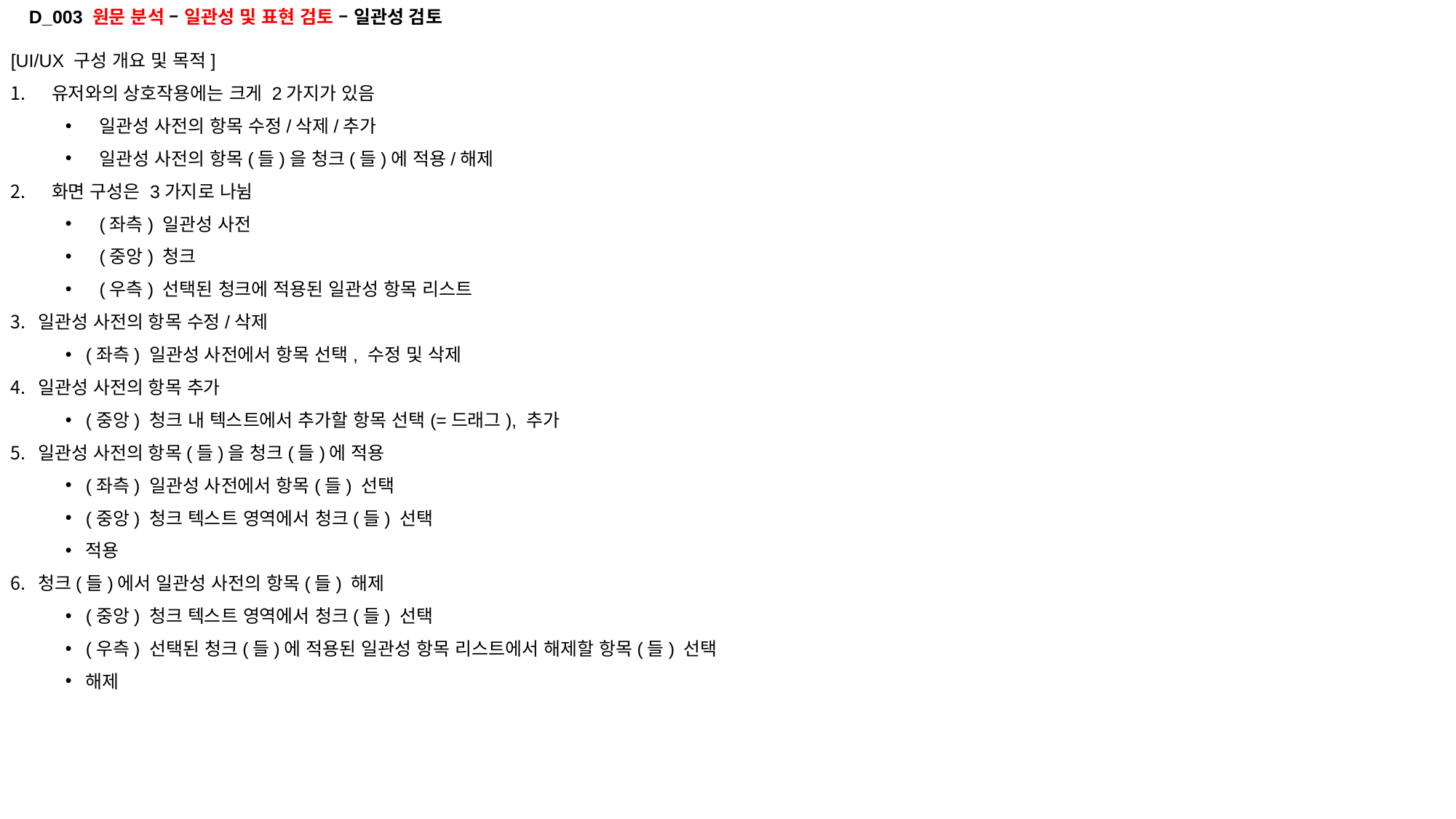

D_003 원문 분석 – 일관성 및 표현 검토 – 일관성 검토
[UI/UX 구성 개요 및 목적]
유저와의 상호작용에는 크게 2가지가 있음
일관성 사전의 항목 수정/삭제/추가
일관성 사전의 항목(들)을 청크(들)에 적용/해제
화면 구성은 3가지로 나뉨
(좌측) 일관성 사전
(중앙) 청크
(우측) 선택된 청크에 적용된 일관성 항목 리스트
일관성 사전의 항목 수정/삭제
(좌측) 일관성 사전에서 항목 선택, 수정 및 삭제
일관성 사전의 항목 추가
(중앙) 청크 내 텍스트에서 추가할 항목 선택(=드래그), 추가
일관성 사전의 항목(들)을 청크(들)에 적용
(좌측) 일관성 사전에서 항목(들) 선택
(중앙) 청크 텍스트 영역에서 청크(들) 선택
적용
청크(들)에서 일관성 사전의 항목(들) 해제
(중앙) 청크 텍스트 영역에서 청크(들) 선택
(우측) 선택된 청크(들)에 적용된 일관성 항목 리스트에서 해제할 항목(들) 선택
해제